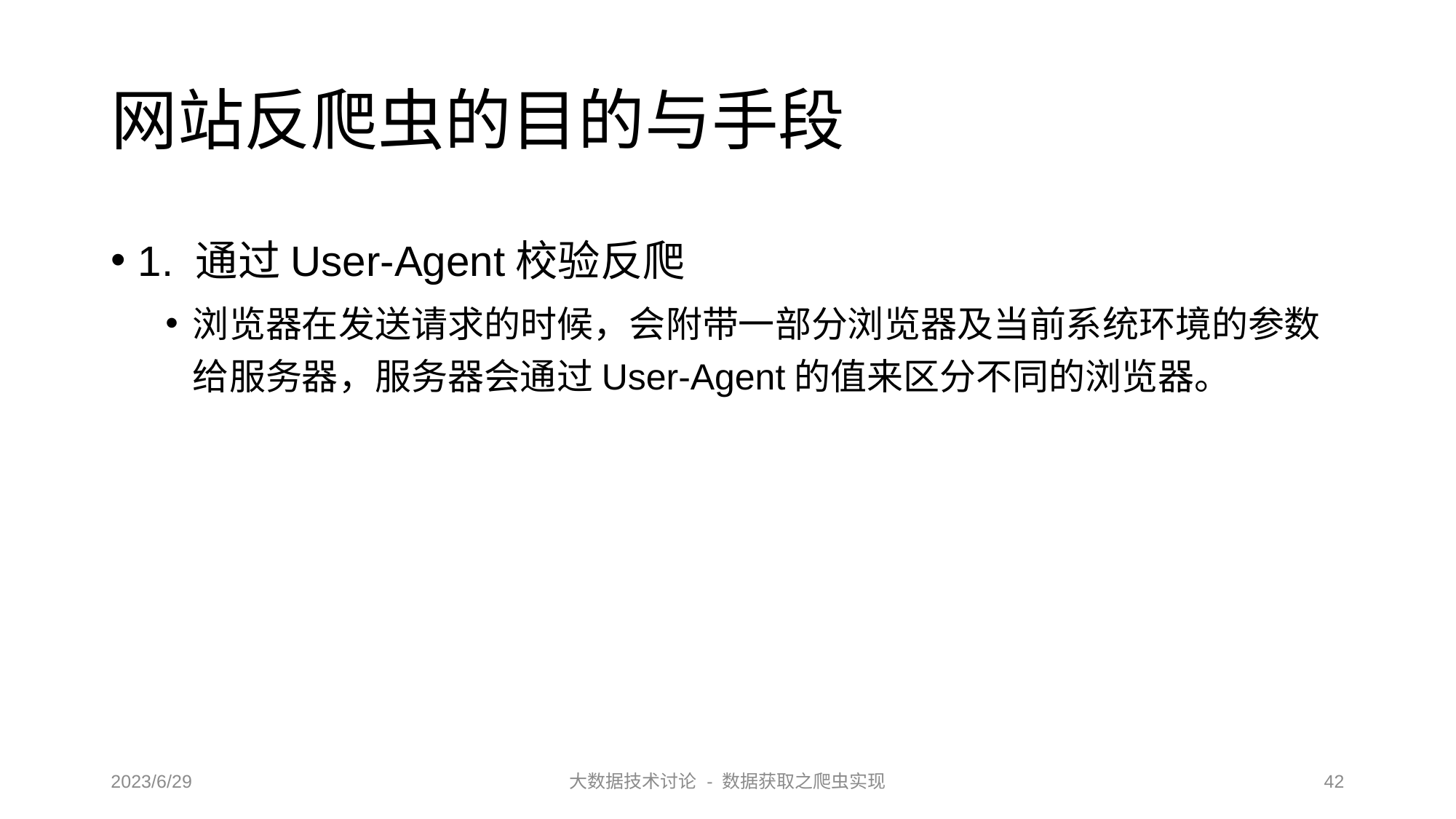

# 网站反爬虫的目的与手段
1. 通过User-Agent校验反爬
浏览器在发送请求的时候，会附带一部分浏览器及当前系统环境的参数给服务器，服务器会通过User-Agent的值来区分不同的浏览器。

2023/6/29
大数据技术讨论 - 数据获取之爬虫实现
42